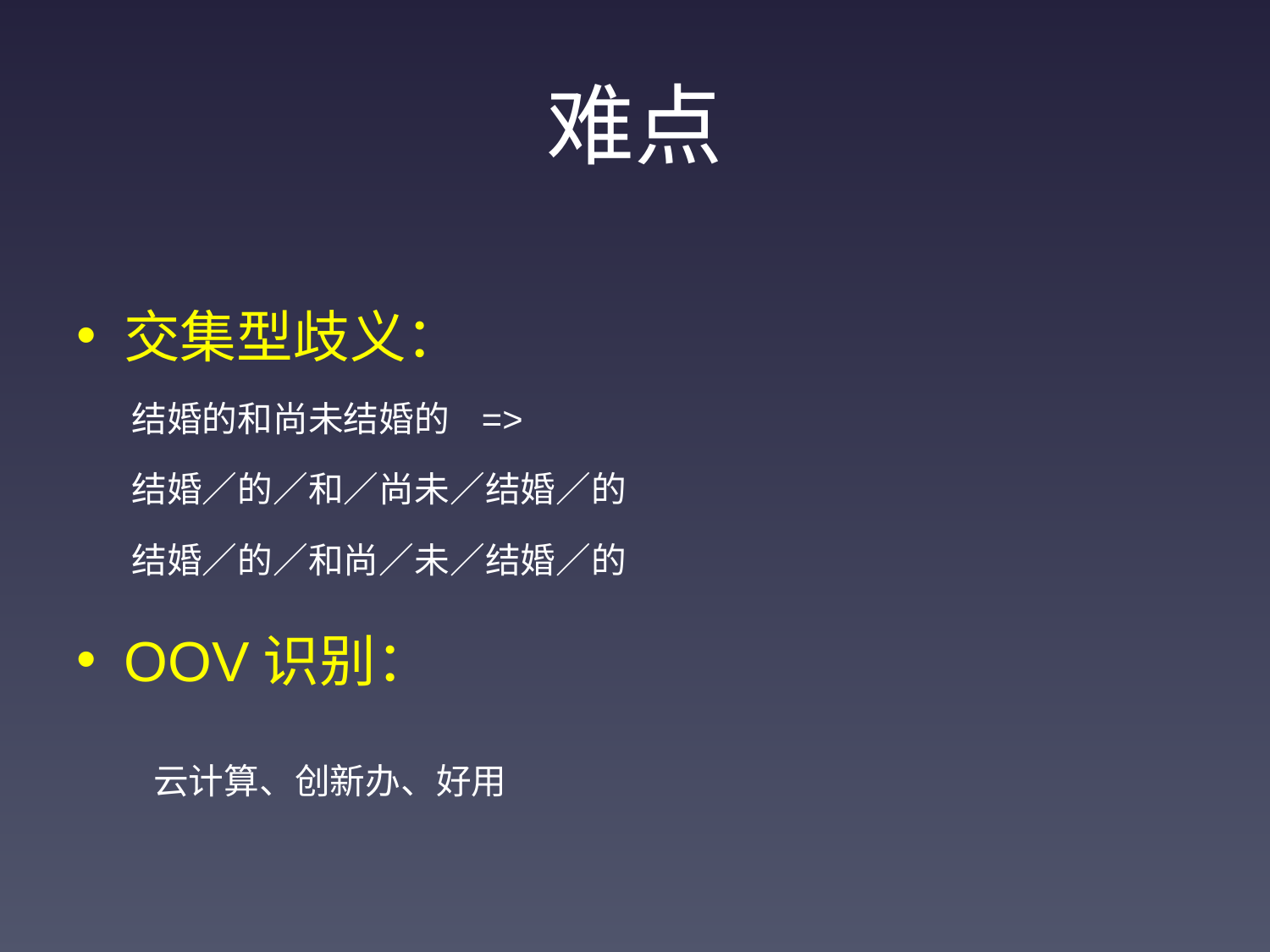

# 难点
交集型歧义：
      结婚的和尚未结婚的   =>
      结婚／的／和／尚未／结婚／的
      结婚／的／和尚／未／结婚／的
OOV识别：
     云计算、创新办、好用